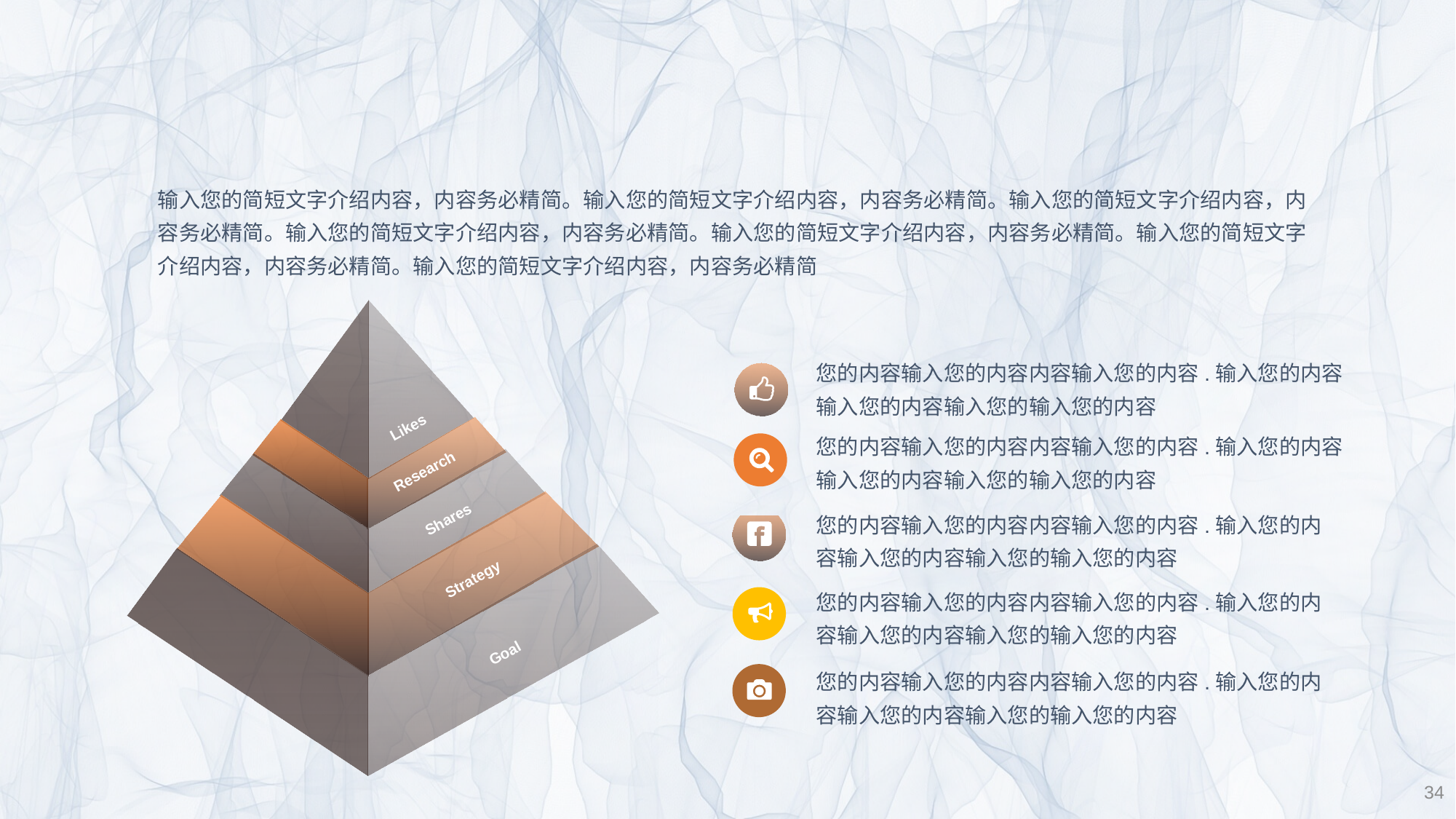

输入您的简短文字介绍内容，内容务必精简。输入您的简短文字介绍内容，内容务必精简。输入您的简短文字介绍内容，内容务必精简。输入您的简短文字介绍内容，内容务必精简。输入您的简短文字介绍内容，内容务必精简。输入您的简短文字介绍内容，内容务必精简。输入您的简短文字介绍内容，内容务必精简

Likes
您的内容输入您的内容内容输入您的内容.输入您的内容输入您的内容输入您的输入您的内容

您的内容输入您的内容内容输入您的内容.输入您的内容输入您的内容输入您的输入您的内容

您的内容输入您的内容内容输入您的内容.输入您的内容输入您的内容输入您的输入您的内容

您的内容输入您的内容内容输入您的内容.输入您的内容输入您的内容输入您的输入您的内容

您的内容输入您的内容内容输入您的内容.输入您的内容输入您的内容输入您的输入您的内容

Research

Shares

Strategy

Goal
34
34